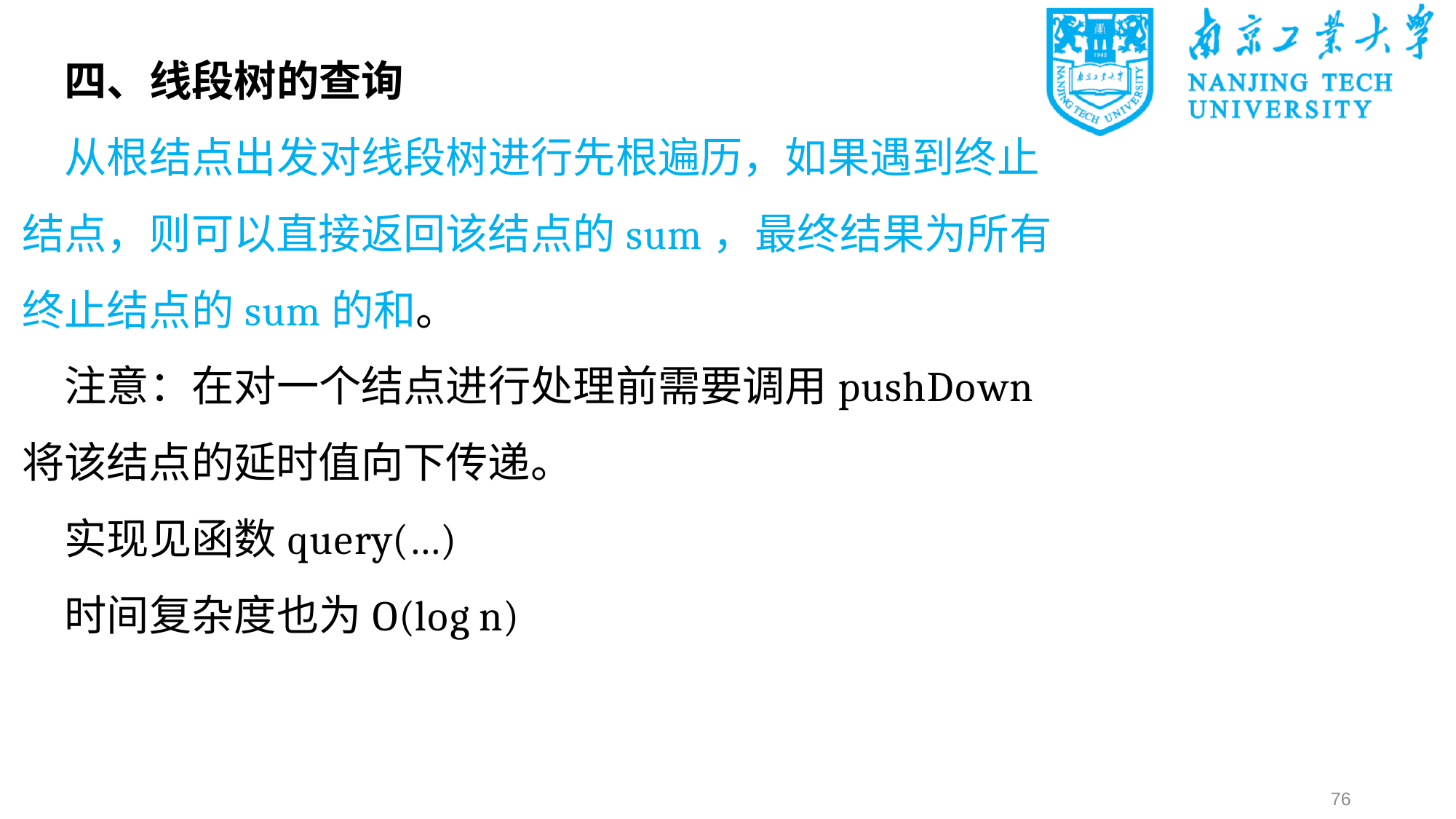

四、线段树的查询
从根结点出发对线段树进行先根遍历，如果遇到终止结点，则可以直接返回该结点的sum，最终结果为所有终止结点的sum的和。
注意：在对一个结点进行处理前需要调用pushDown将该结点的延时值向下传递。
实现见函数query(…)
时间复杂度也为O(log n)
76